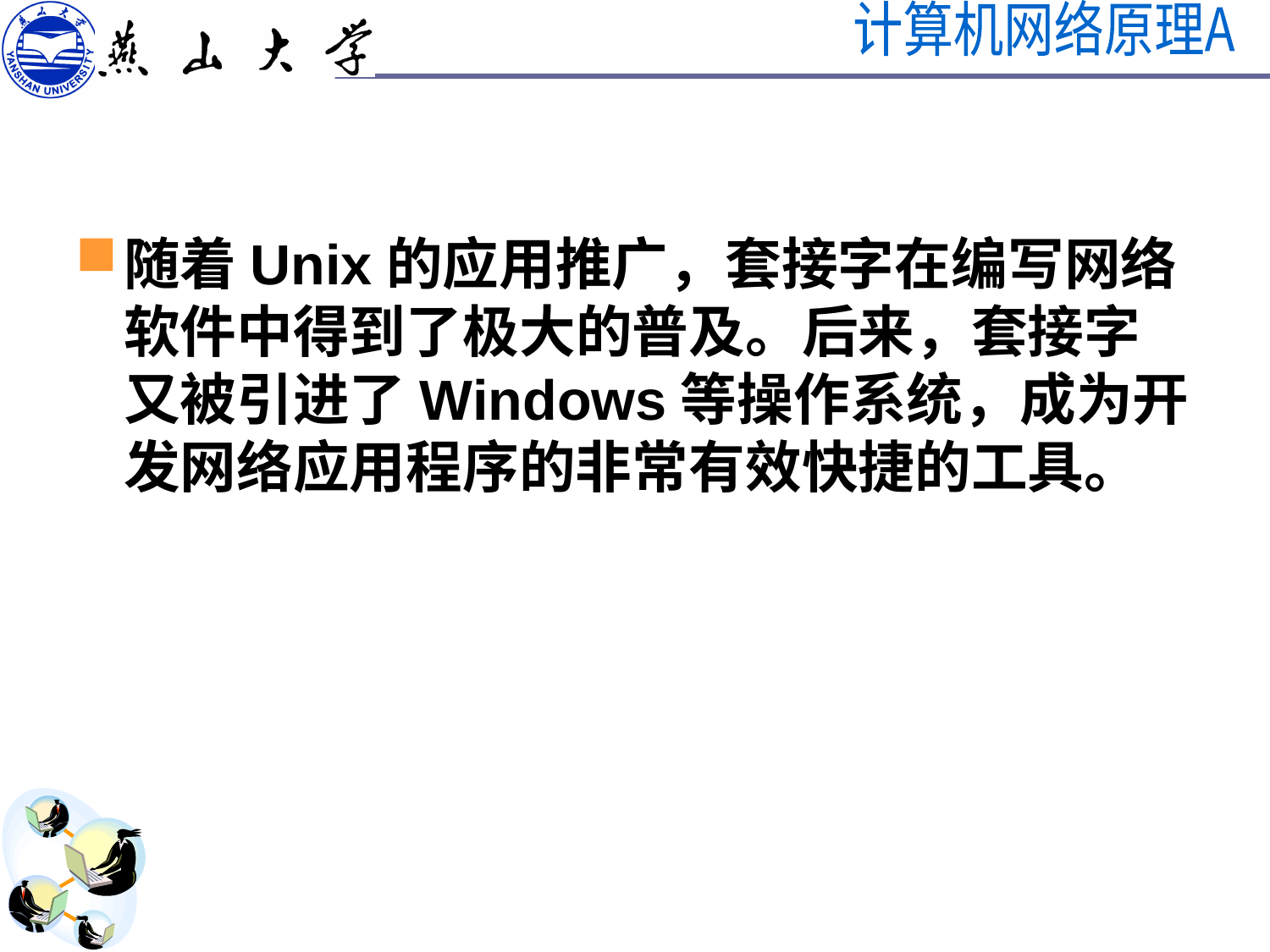

随着Unix的应用推广，套接字在编写网络软件中得到了极大的普及。后来，套接字又被引进了Windows等操作系统，成为开发网络应用程序的非常有效快捷的工具。
31